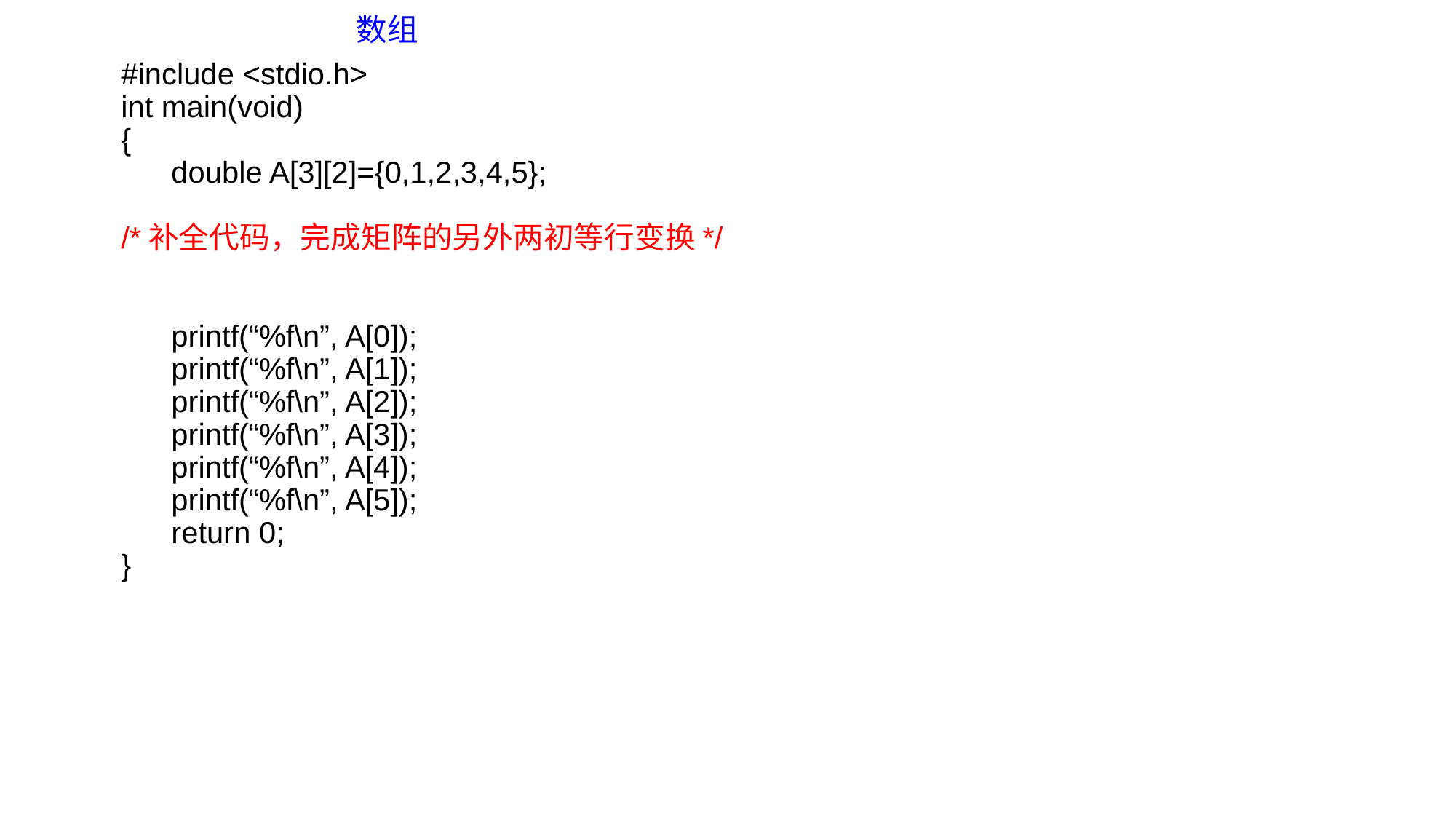

# 数组
#include <stdio.h>
int main(void)
{
      double A[3][2]={0,1,2,3,4,5};

/*补全代码，完成矩阵的另外两初等行变换*/

      printf(“%f\n”, A[0]);
      printf(“%f\n”, A[1]);
      printf(“%f\n”, A[2]);
      printf(“%f\n”, A[3]);
      printf(“%f\n”, A[4]);
      printf(“%f\n”, A[5]);
      return 0;
}